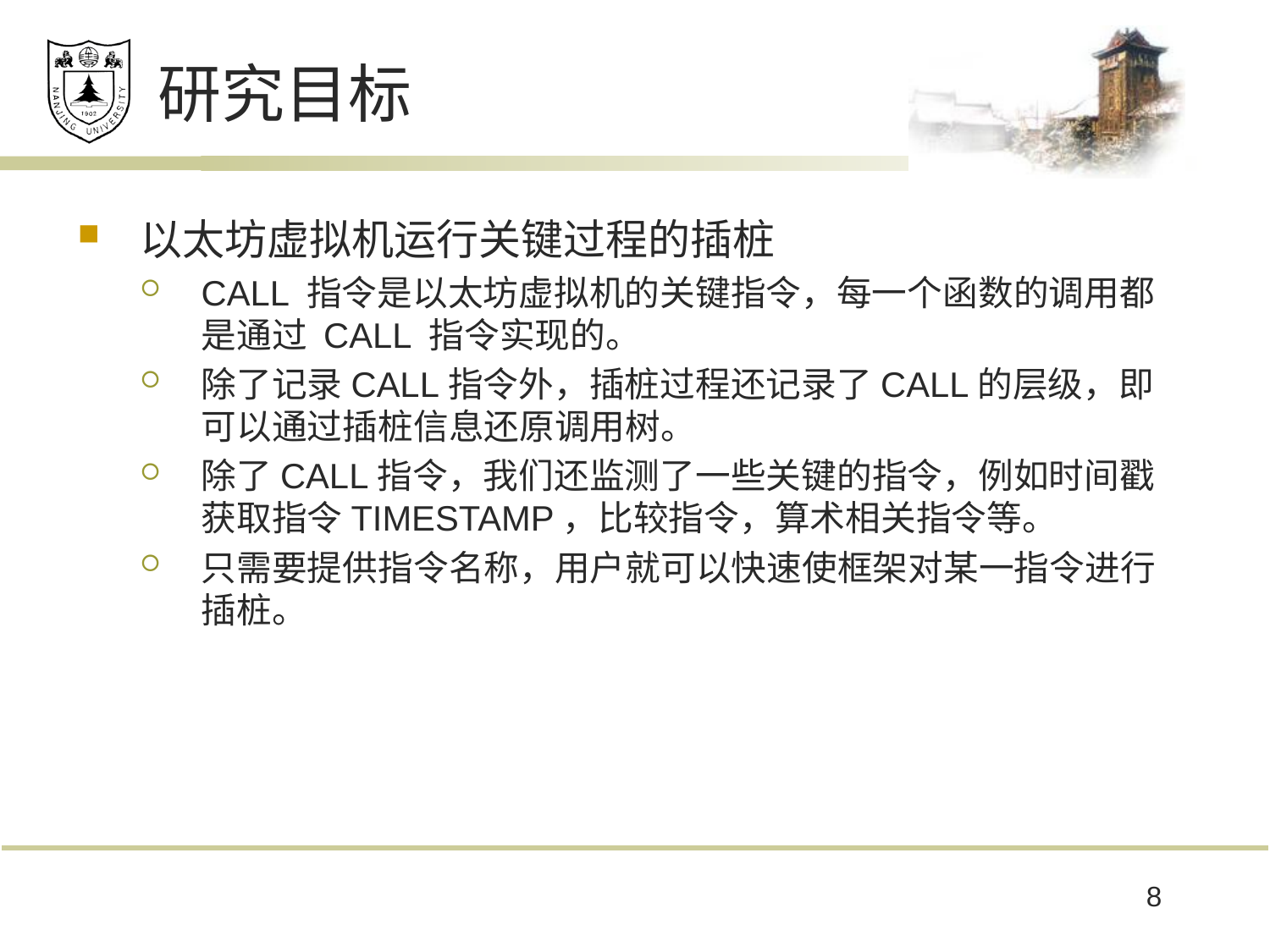

# 研究目标
以太坊虚拟机运行关键过程的插桩
CALL 指令是以太坊虚拟机的关键指令，每一个函数的调用都是通过 CALL 指令实现的。
除了记录CALL指令外，插桩过程还记录了CALL的层级，即可以通过插桩信息还原调用树。
除了CALL指令，我们还监测了一些关键的指令，例如时间戳获取指令TIMESTAMP，比较指令，算术相关指令等。
只需要提供指令名称，用户就可以快速使框架对某一指令进行插桩。

8